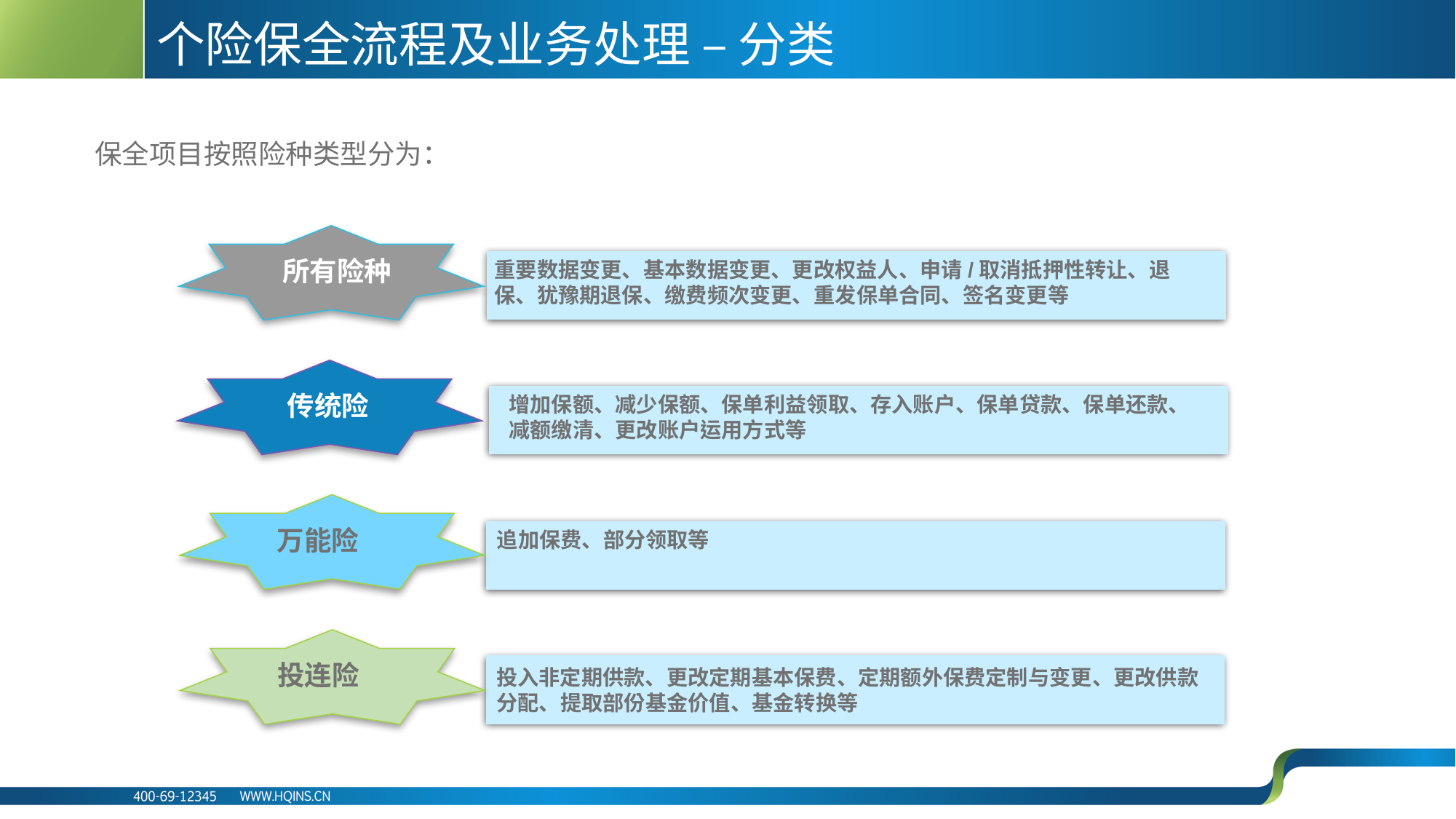

# 个险保全流程及业务处理 – 分类
保全项目按照险种类型分为：
   所有险种

重要数据变更、基本数据变更、更改权益人、申请/取消抵押性转让、退保、犹豫期退保、缴费频次变更、重发保单合同、签名变更等
    传统险
增加保额、减少保额、保单利益领取、存入账户、保单贷款、保单还款、减额缴清、更改账户运用方式等

  万能险

追加保费、部分领取等
  投连险
投入非定期供款、更改定期基本保费、定期额外保费定制与变更、更改供款分配、提取部份基金价值、基金转换等